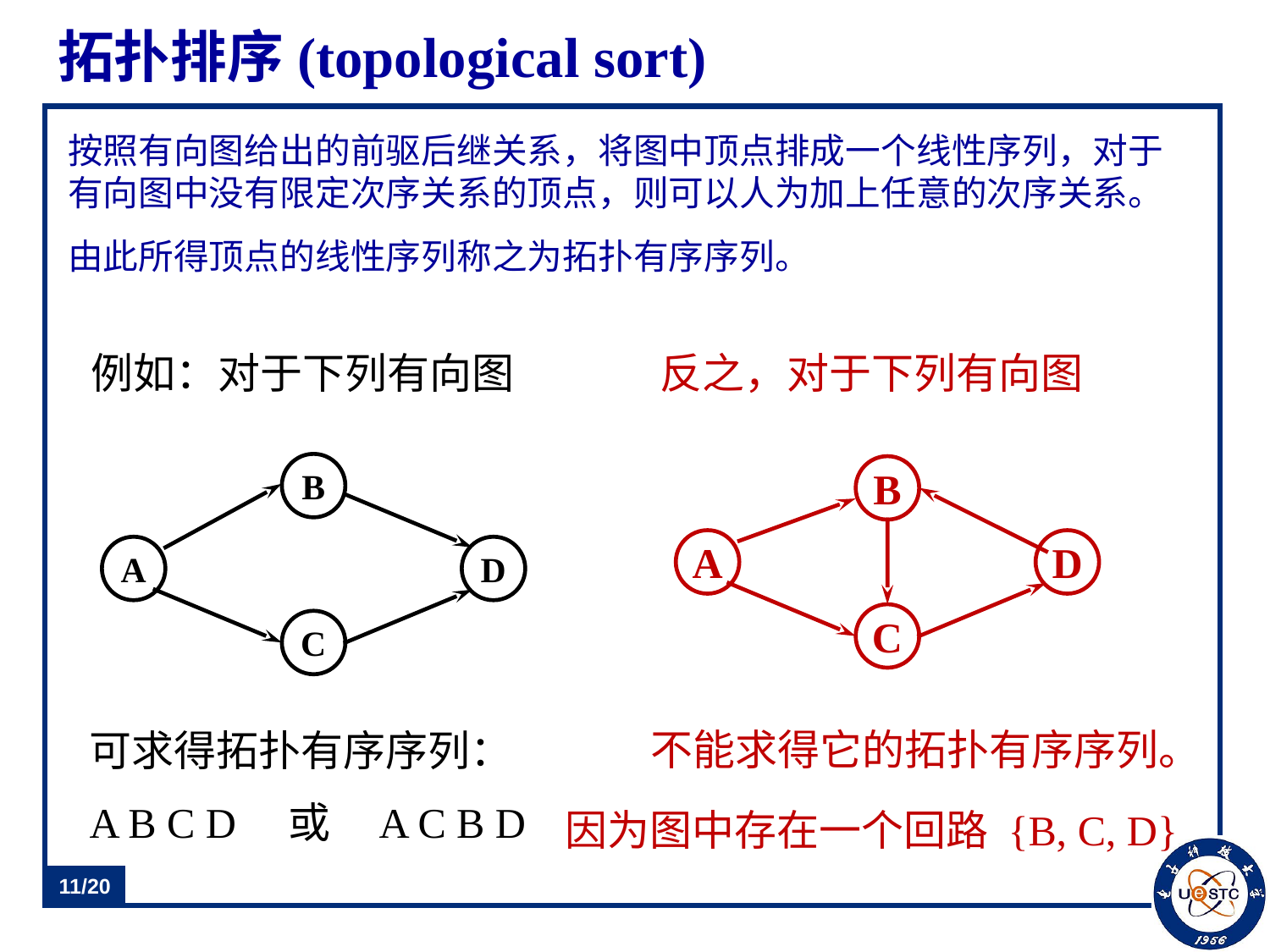

# 拓扑排序(topological sort)
按照有向图给出的前驱后继关系，将图中顶点排成一个线性序列，对于有向图中没有限定次序关系的顶点，则可以人为加上任意的次序关系。
由此所得顶点的线性序列称之为拓扑有序序列。

反之，对于下列有向图
B

A
D

C
不能求得它的拓扑有序序列。
因为图中存在一个回路 {B, C, D}
例如：对于下列有向图
B

A
D

C
可求得拓扑有序序列：
A B C D    或    A C B D
11/20